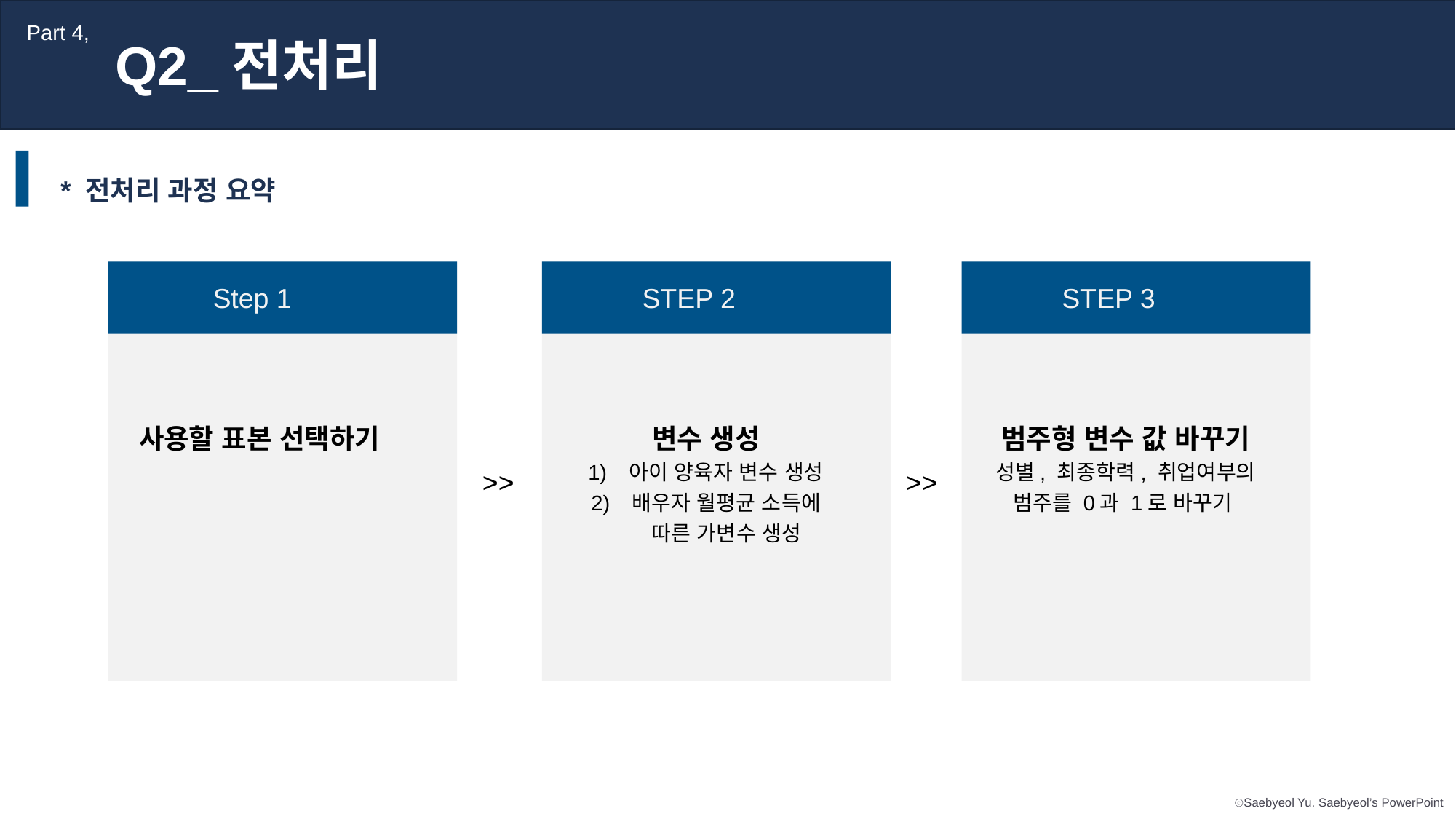

Part 4,
Q2_전처리

* 전처리 과정 요약

Step 1
STEP 2
STEP 3
사용할 표본 선택하기
변수 생성
아이 양육자 변수 생성
배우자 월평균 소득에 따른 가변수 생성
범주형 변수 값 바꾸기
성별, 최종학력, 취업여부의 범주를 0과 1로 바꾸기
>>
>>